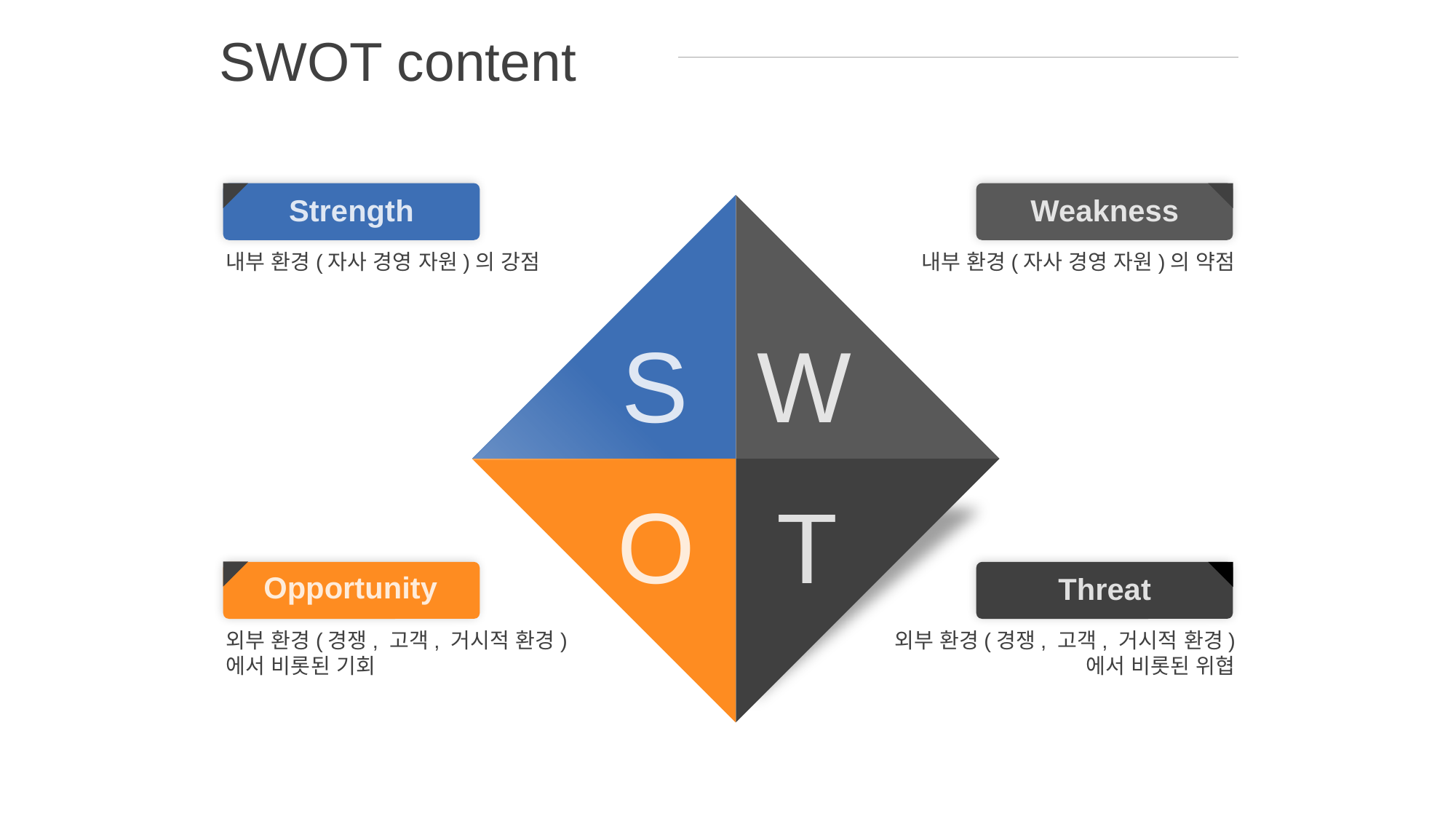

SWOT content

Strength
Weakness

내부 환경(자사 경영 자원)의 강점
내부 환경(자사 경영 자원)의 약점

S
W
O
T

Opportunity
Threat
외부 환경(경쟁, 고객, 거시적 환경)
에서 비롯된 기회
외부 환경(경쟁, 고객, 거시적 환경)
에서 비롯된 위협